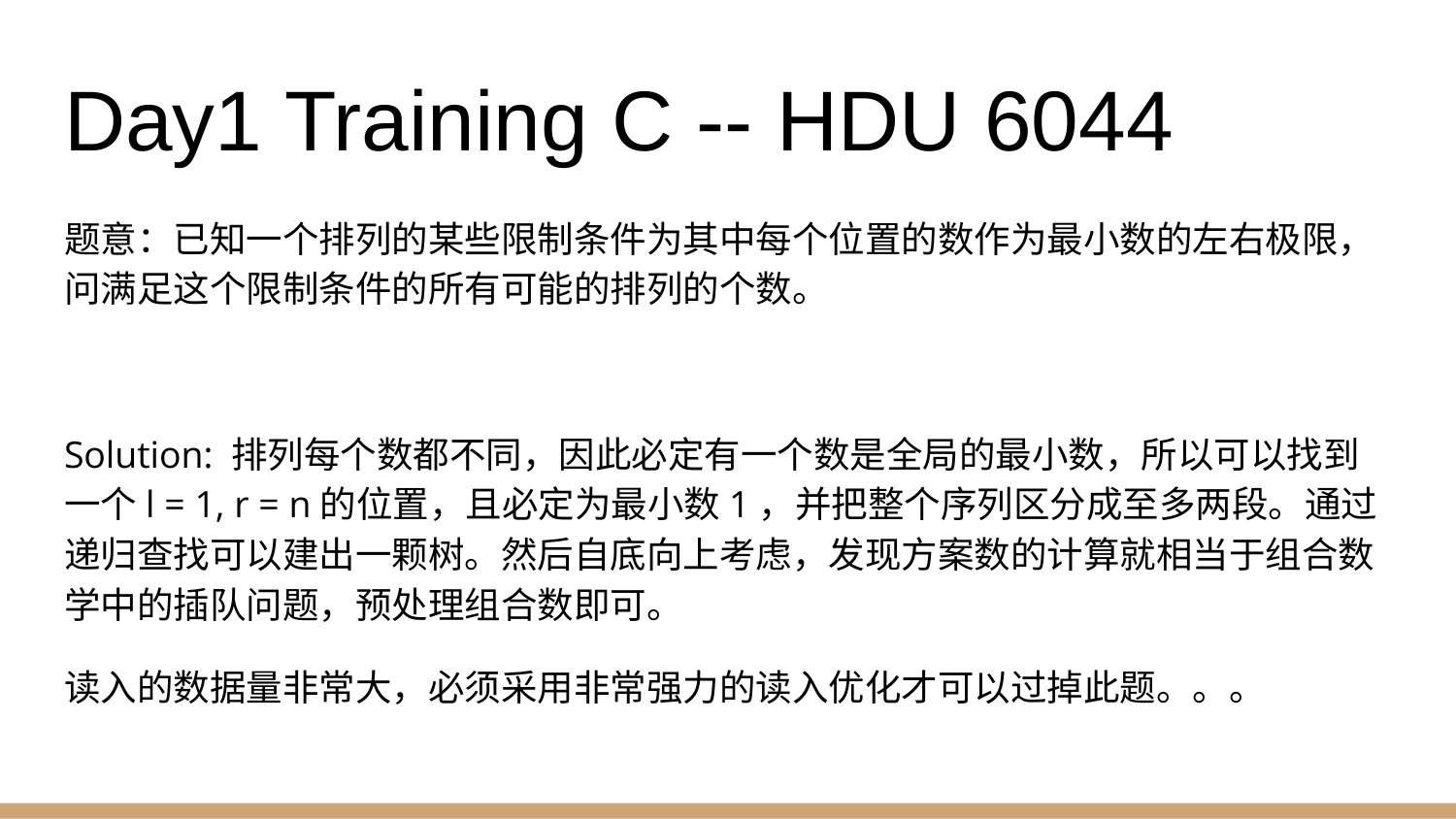

# Day1 Training C -- HDU 6044
题意：已知一个排列的某些限制条件为其中每个位置的数作为最小数的左右极限，问满足这个限制条件的所有可能的排列的个数。

Solution: 排列每个数都不同，因此必定有一个数是全局的最小数，所以可以找到一个l = 1, r = n的位置，且必定为最小数1，并把整个序列区分成至多两段。通过递归查找可以建出一颗树。然后自底向上考虑，发现方案数的计算就相当于组合数学中的插队问题，预处理组合数即可。
读入的数据量非常大，必须采用非常强力的读入优化才可以过掉此题。。。